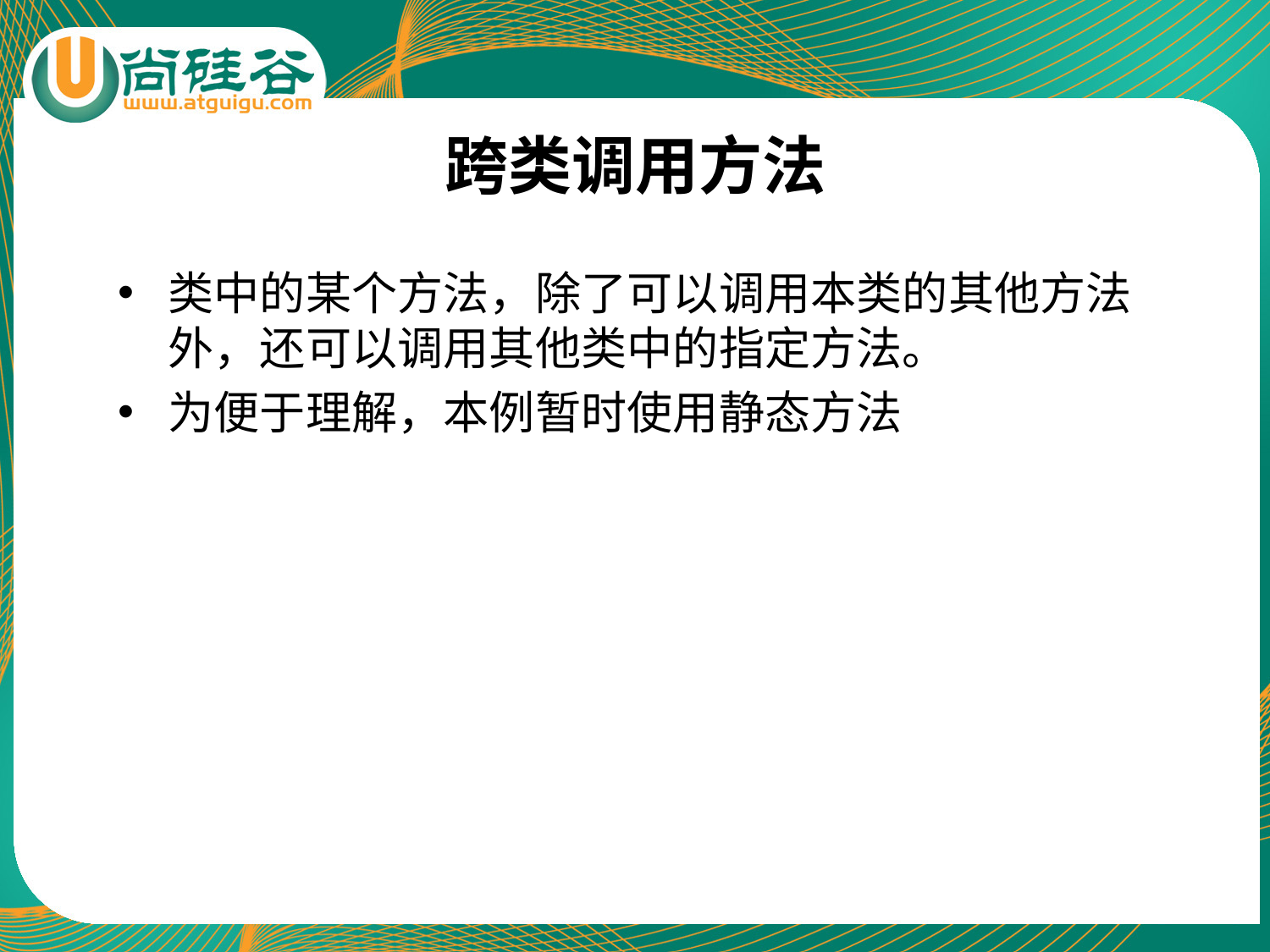

# 跨类调用方法
类中的某个方法，除了可以调用本类的其他方法外，还可以调用其他类中的指定方法。
为便于理解，本例暂时使用静态方法